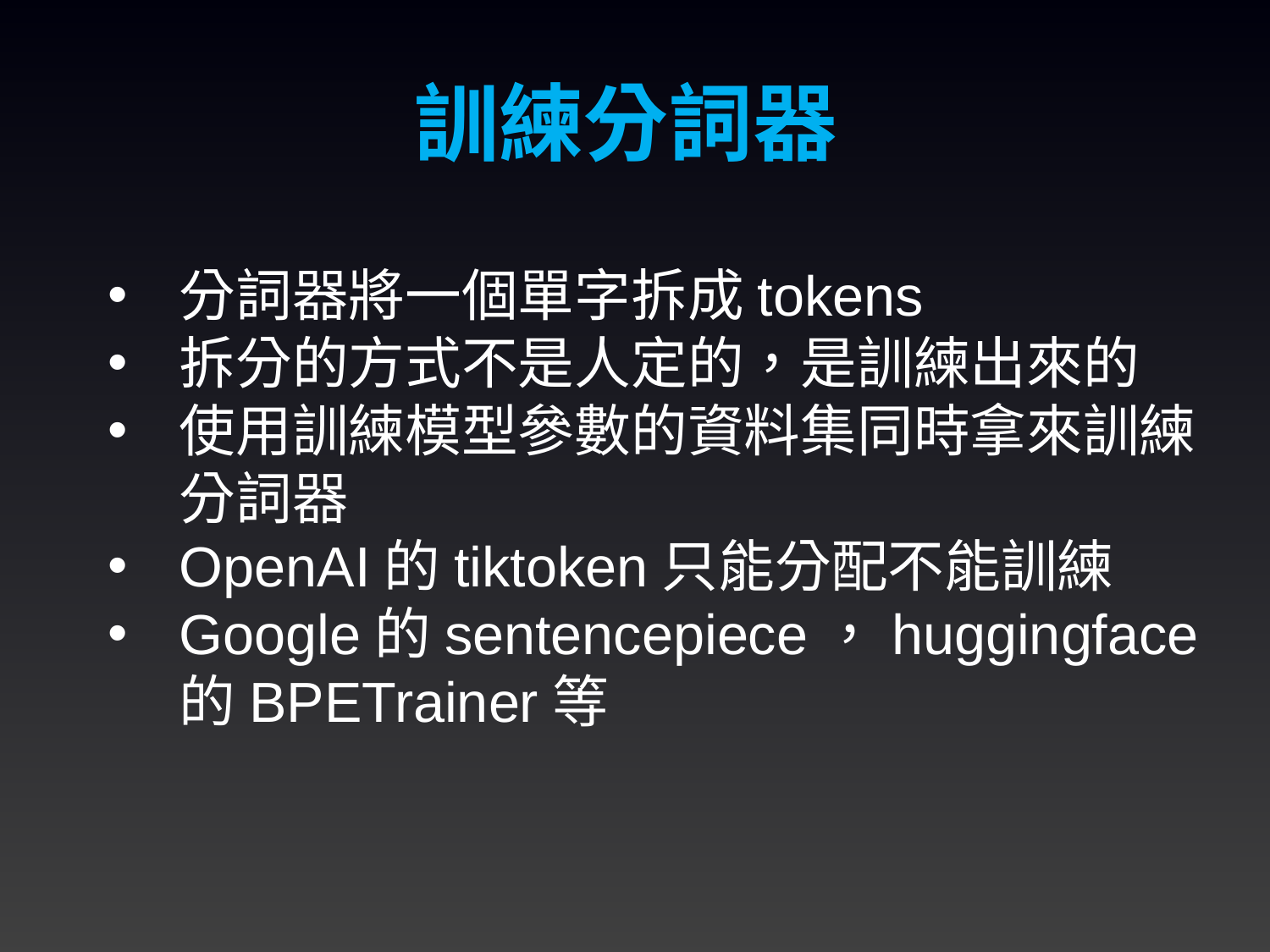

訓練分詞器
分詞器將一個單字拆成tokens
拆分的方式不是人定的，是訓練出來的
使用訓練模型參數的資料集同時拿來訓練分詞器
OpenAI的tiktoken只能分配不能訓練
Google的sentencepiece，huggingface的BPETrainer等